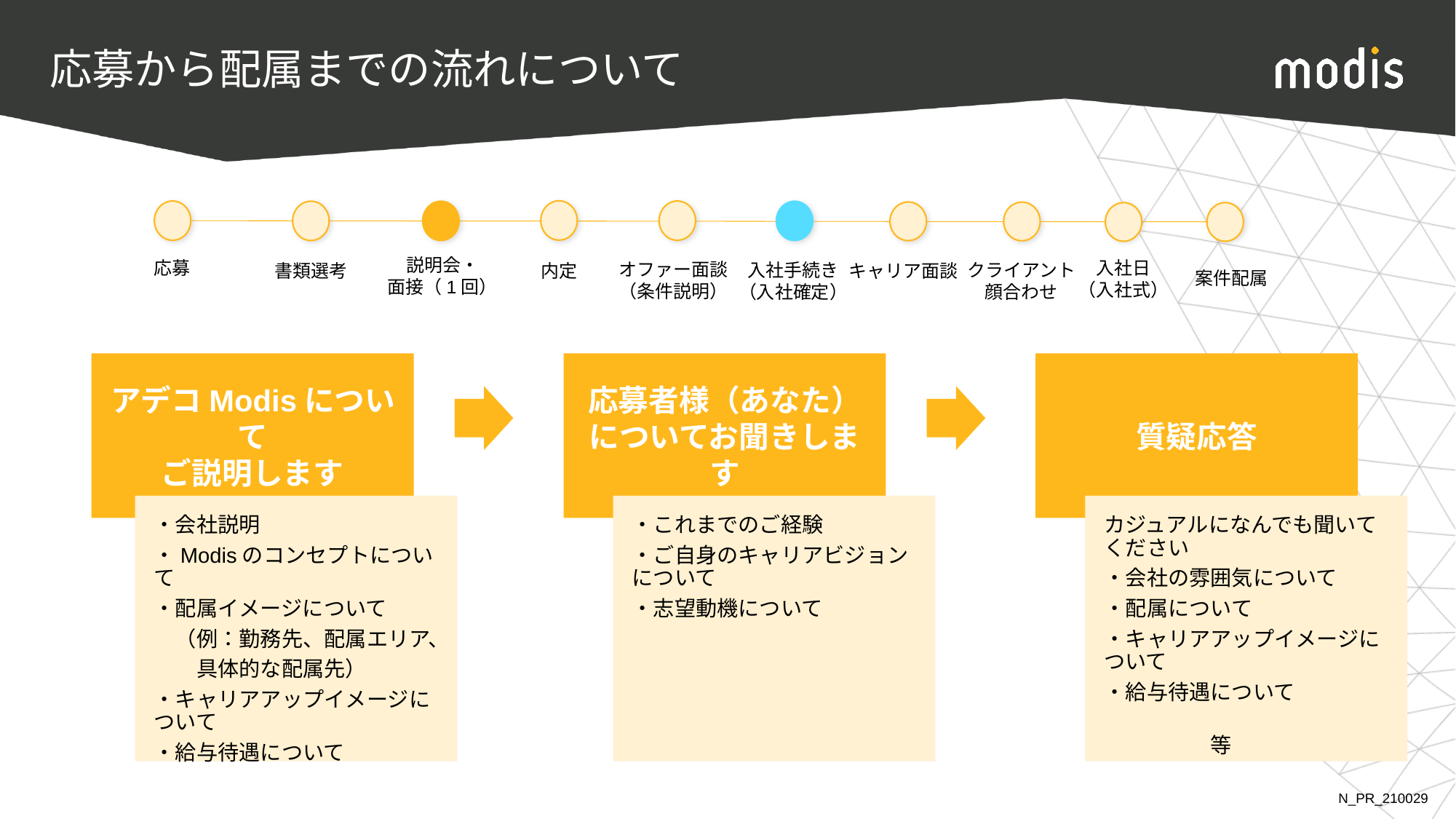

応募から配属までの流れについて

説明会・
面接（1回）
入社日
（入社式）
応募
オファー面談
（条件説明）
クライアント
顔合わせ
入社手続き
（入社確定）
書類選考
キャリア面談
内定
案件配属

アデコModisについて
ご説明します
応募者様（あなた）
についてお聞きします
質疑応答

・会社説明
・Modisのコンセプトについて
・配属イメージについて
　（例：勤務先、配属エリア、
　　具体的な配属先）
・キャリアアップイメージについて
・給与待遇について

・これまでのご経験
・ご自身のキャリアビジョンについて
・志望動機について

カジュアルになんでも聞いてください
・会社の雰囲気について
・配属について
・キャリアアップイメージについて
・給与待遇について
　　　　　　　　　　　　　　　　　　等

N_PR_210029